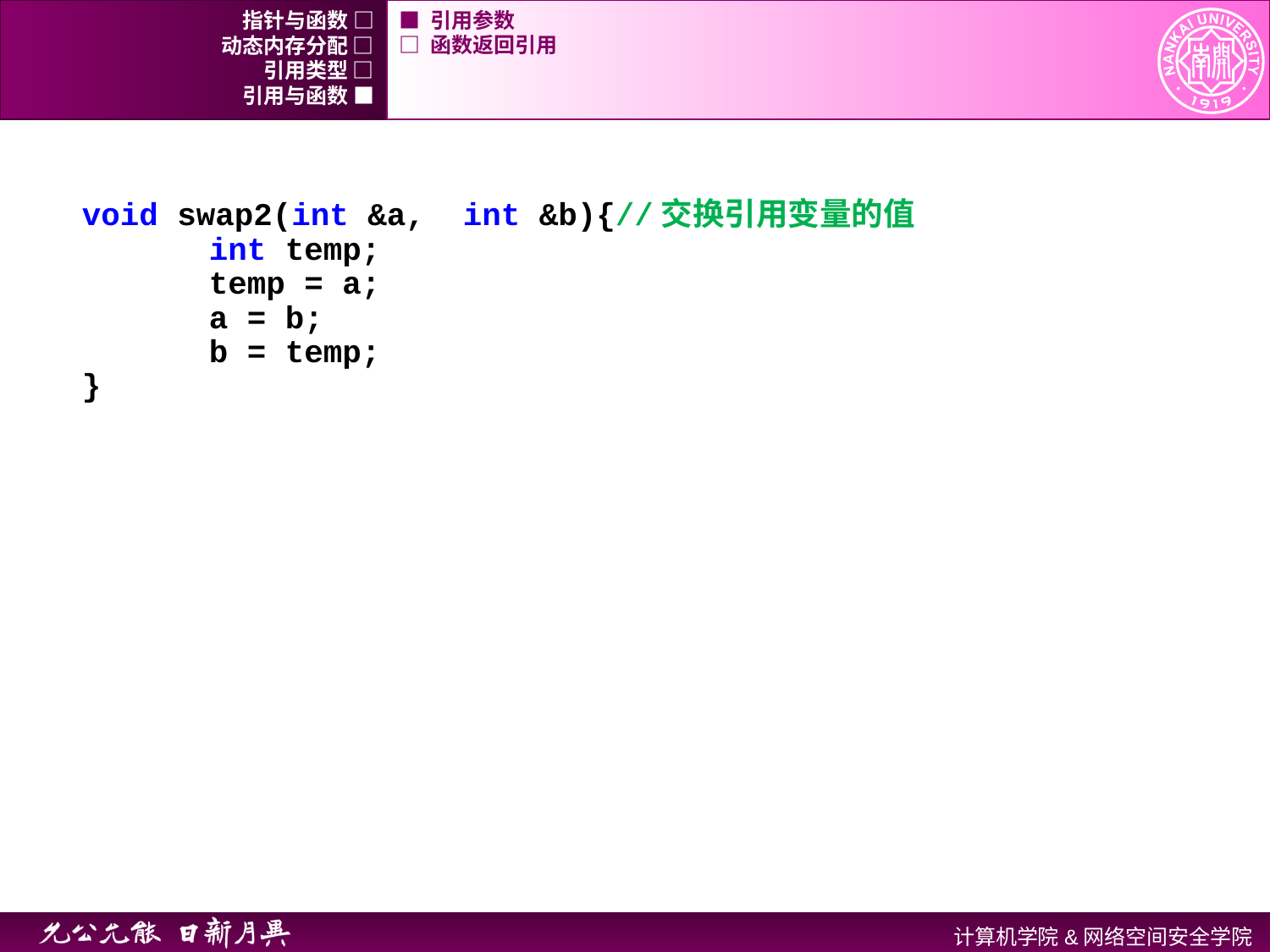

指针与函数 □
■ 引用参数
动态内存分配 □
□ 函数返回引用
引用类型 □

引用与函数 ■

void swap2(int &a,  int &b){//交换引用变量的值
	int temp;
	temp = a;
	a = b;
	b = temp;
}